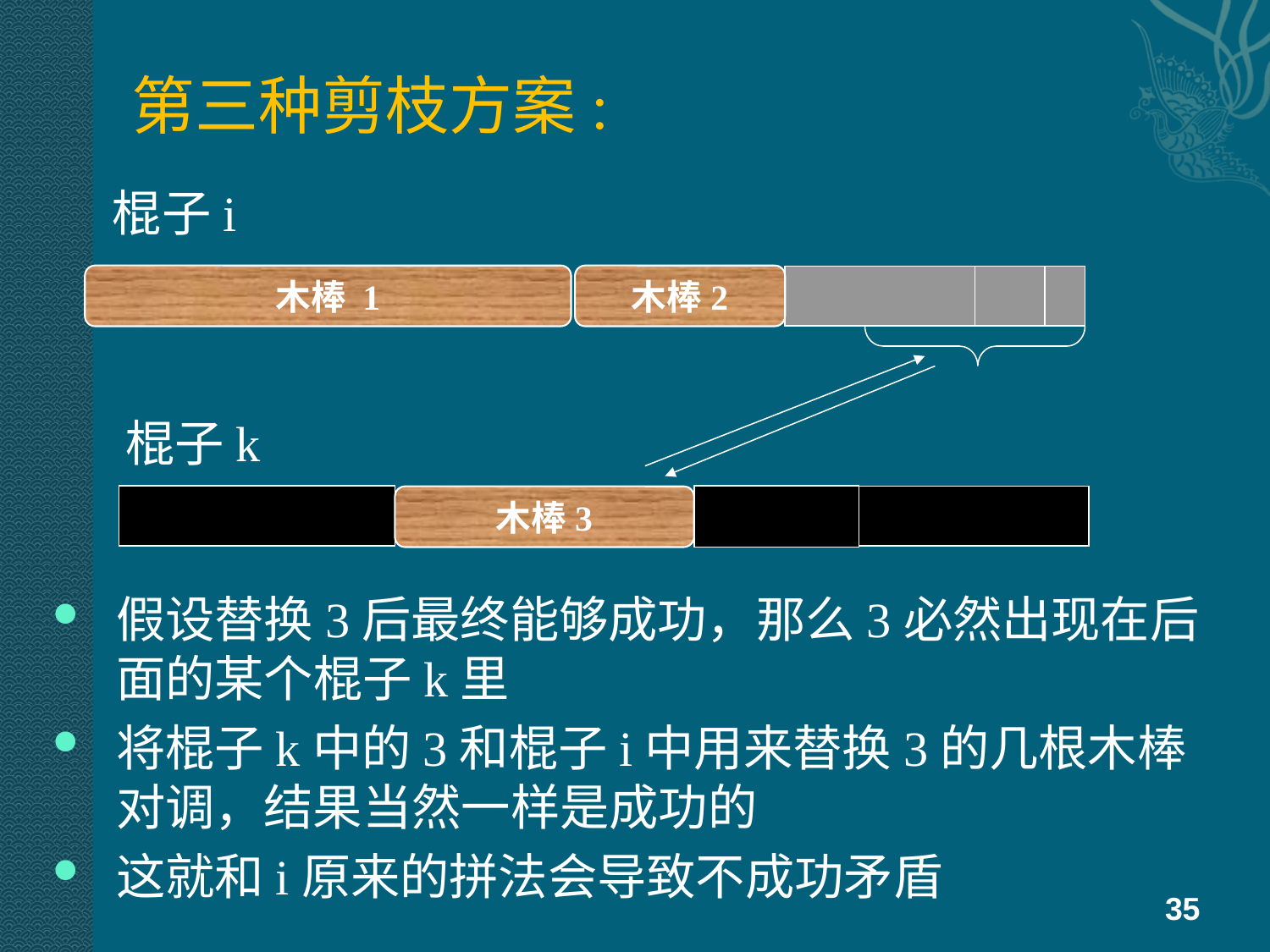

第三种剪枝方案:
棍子i

1
木棒 1
木棒2

棍子k

木棒3

假设替换3后最终能够成功，那么3必然出现在后面的某个棍子k里
将棍子k中的3和棍子i中用来替换3的几根木棒对调，结果当然一样是成功的
这就和i原来的拼法会导致不成功矛盾
35